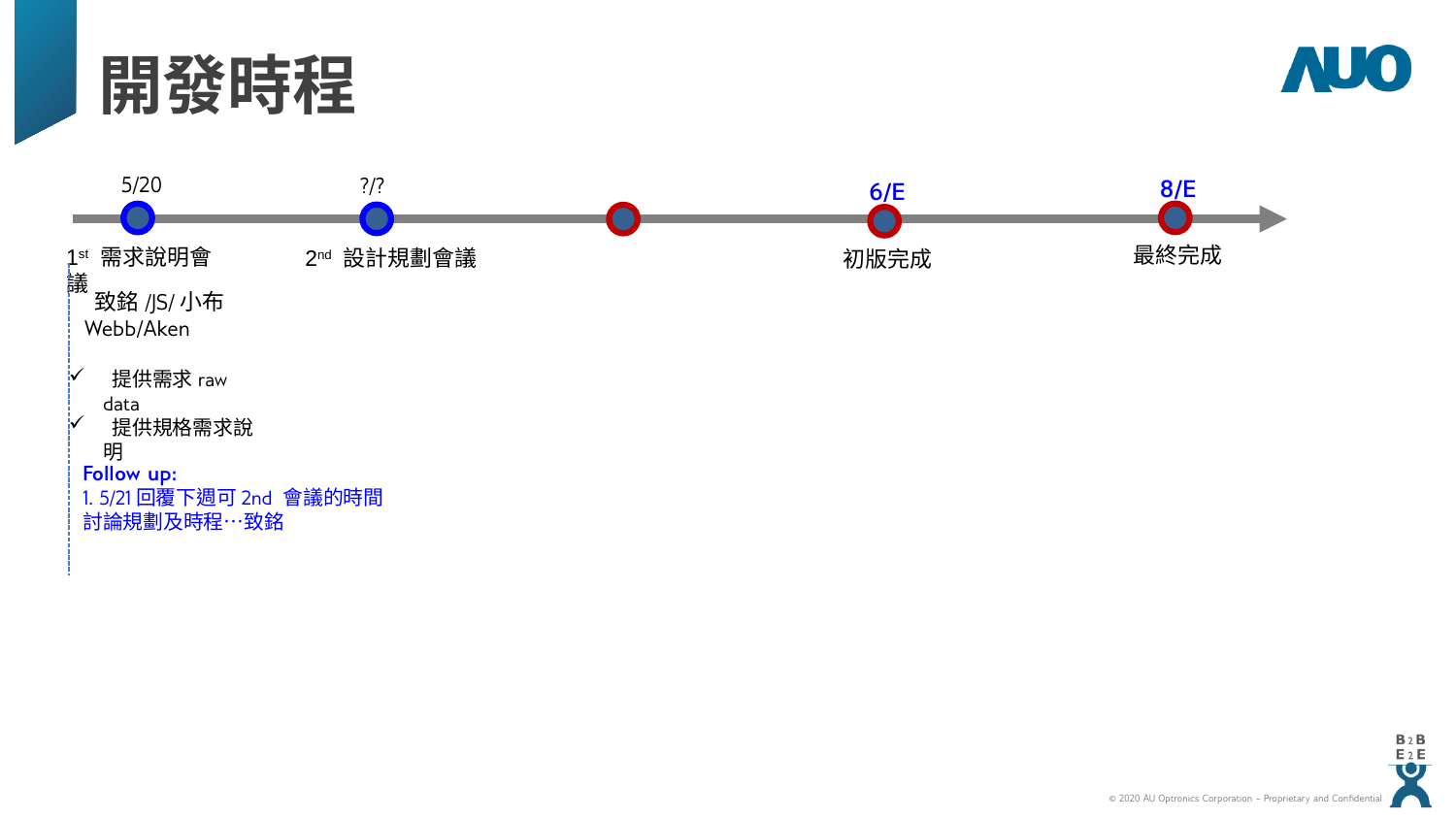

# 開發時程
5/20
?/?
8/E
6/E

最終完成
1st 需求說明會議
2nd 設計規劃會議
初版完成
 致銘/JS/小布Webb/Aken
 提供需求raw data
 提供規格需求說明
Follow up:
1. 5/21回覆下週可2nd 會議的時間討論規劃及時程…致銘